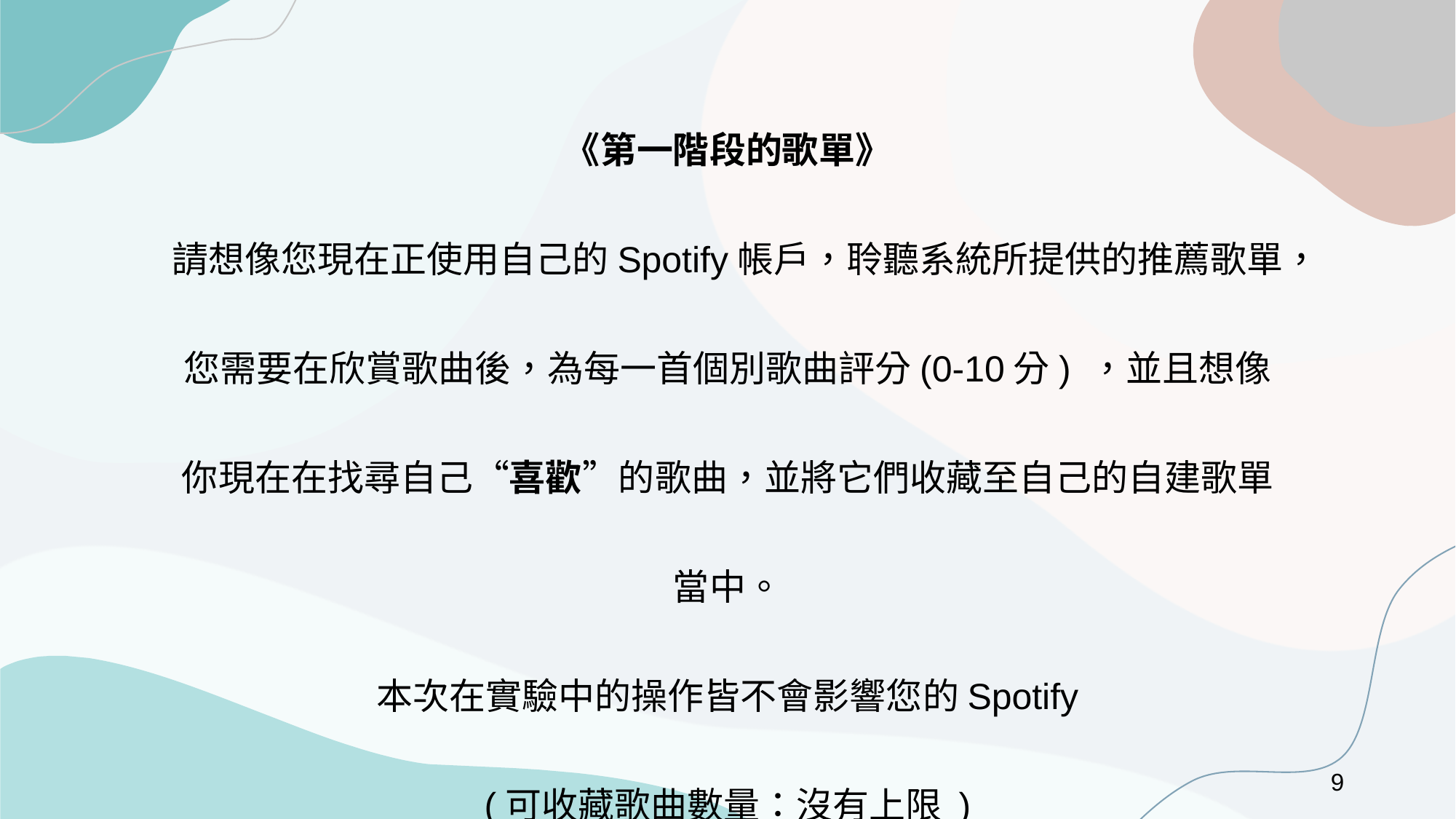

《第一階段的歌單》
請想像您現在正使用自己的Spotify帳戶，聆聽系統所提供的推薦歌單，您需要在欣賞歌曲後，為每一首個別歌曲評分(0-10分) ，並且想像你現在在找尋自己“喜歡”的歌曲，並將它們收藏至自己的自建歌單當中。
本次在實驗中的操作皆不會影響您的Spotify
(可收藏歌曲數量：沒有上限 )
9